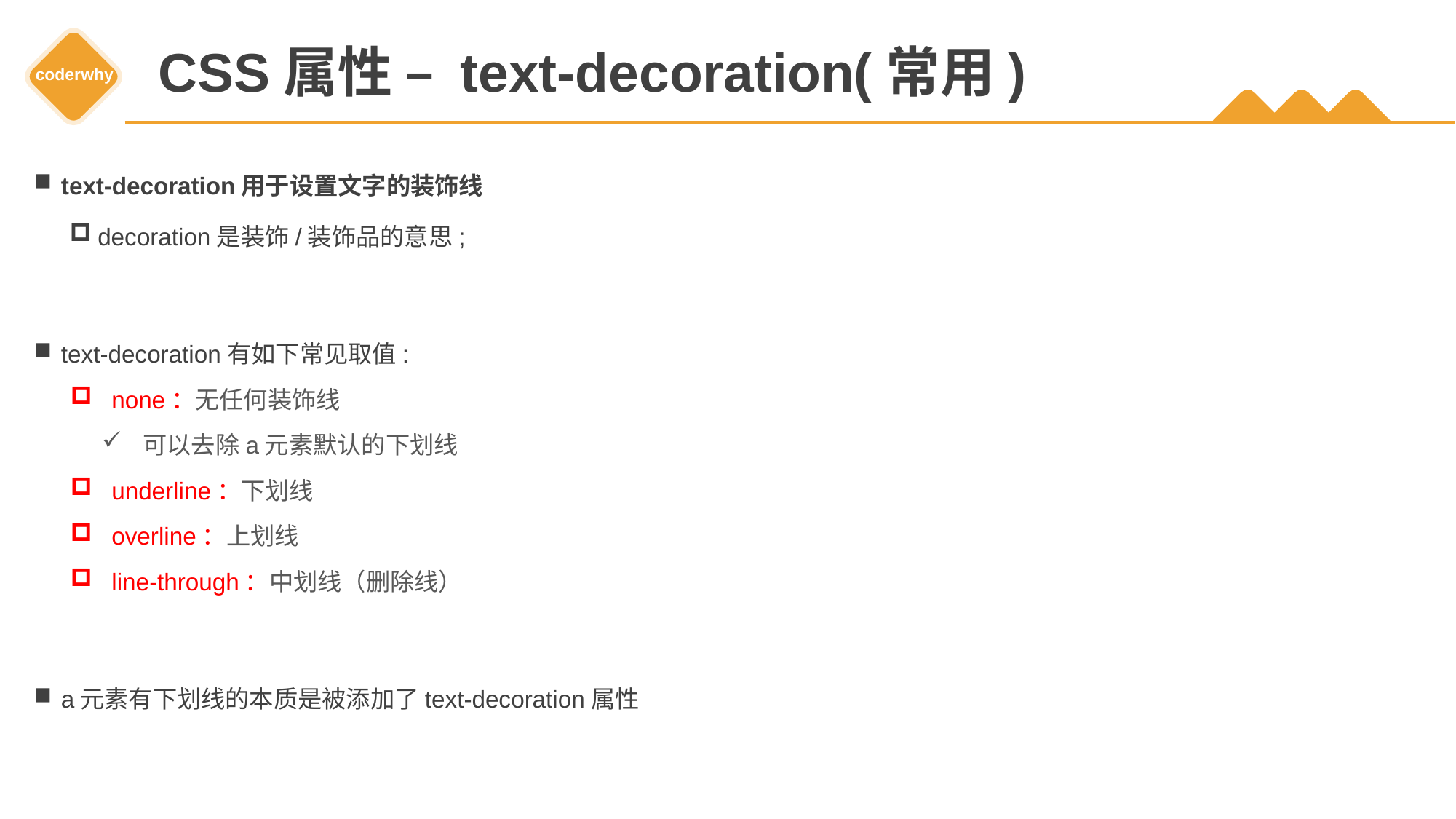

# CSS属性 – text-decoration(常用)
text-decoration用于设置文字的装饰线
decoration是装饰/装饰品的意思;

text-decoration有如下常见取值:
none：无任何装饰线
可以去除a元素默认的下划线
underline：下划线
overline：上划线
line-through：中划线（删除线）

a元素有下划线的本质是被添加了text-decoration属性